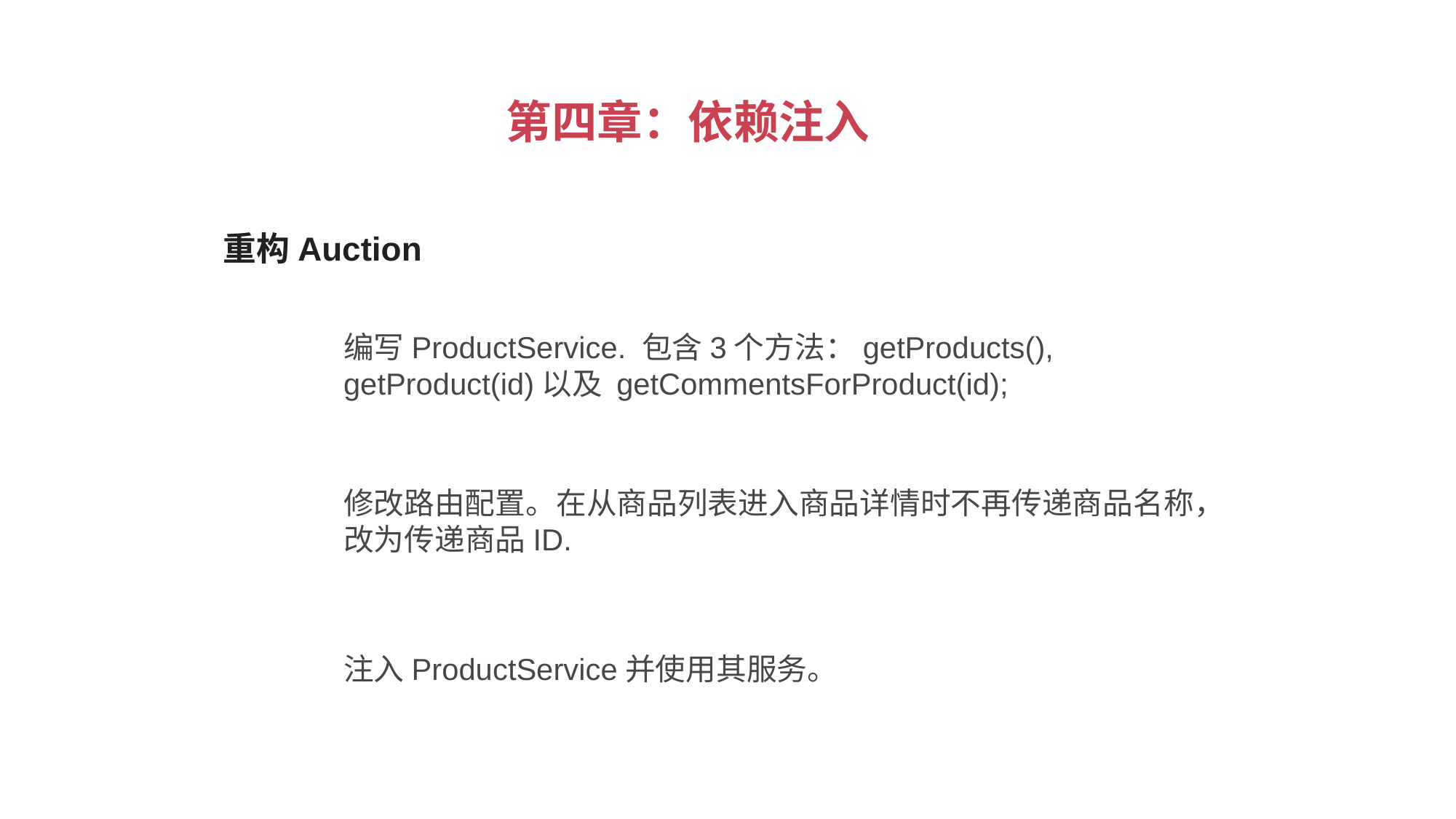

第四章：依赖注入
 重构Auction
编写ProductService. 包含3个方法：getProducts(), getProduct(id)以及 getCommentsForProduct(id);
修改路由配置。在从商品列表进入商品详情时不再传递商品名称，改为传递商品ID.
注入ProductService并使用其服务。